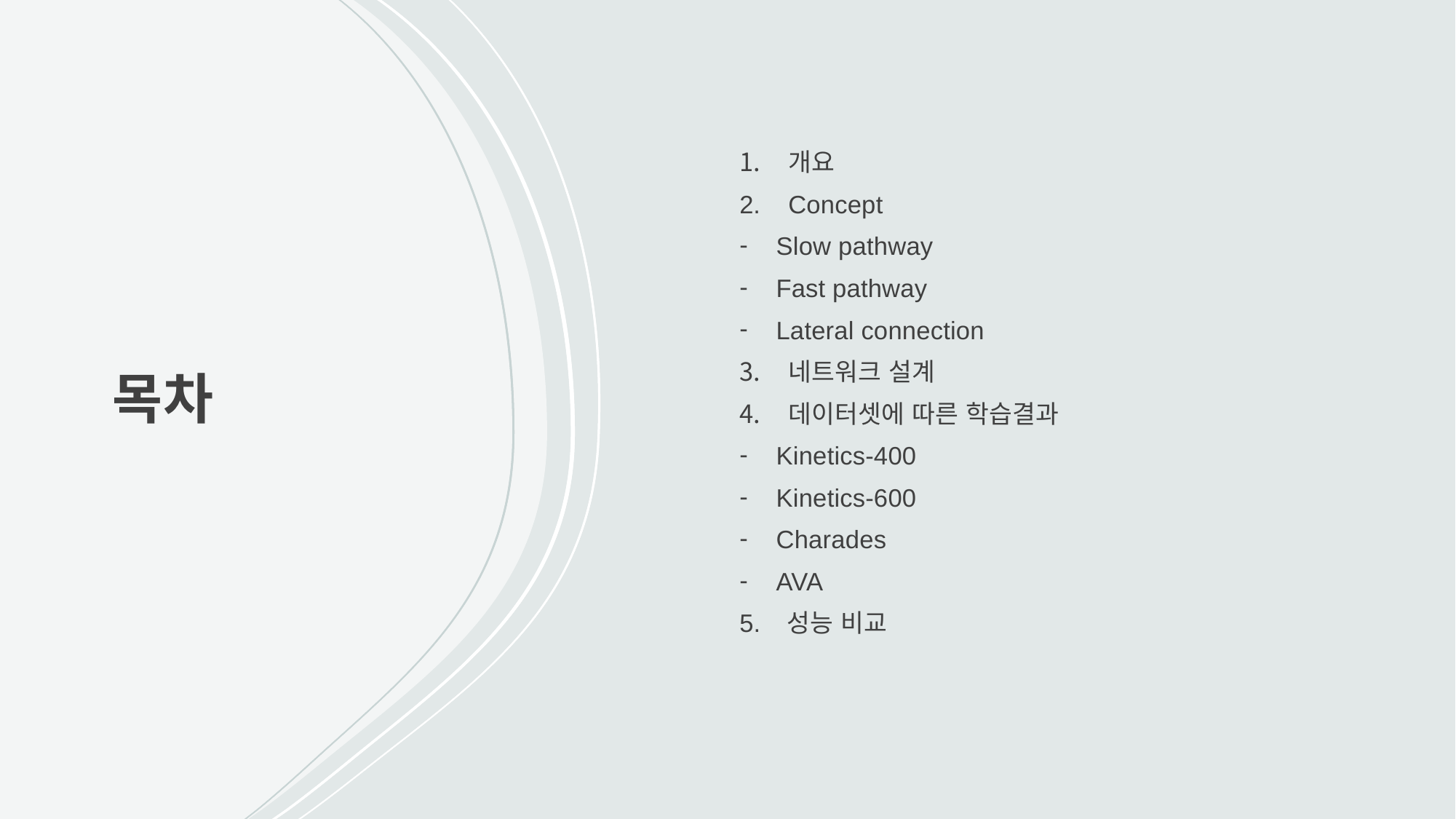

개요
Concept
Slow pathway
Fast pathway
Lateral connection
네트워크 설계
데이터셋에 따른 학습결과
Kinetics-400
Kinetics-600
Charades
AVA
5.   성능 비교
# 목차